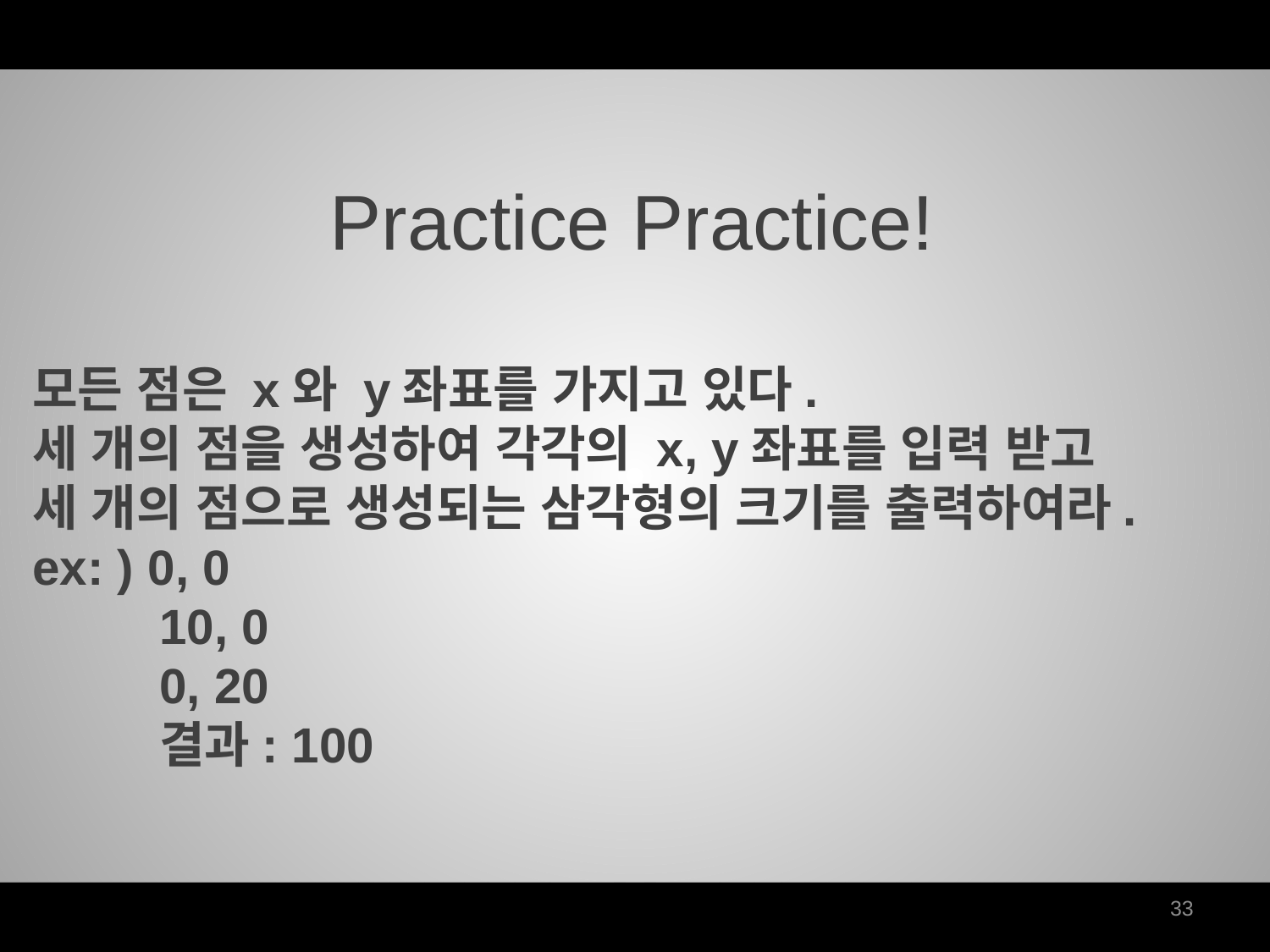

Practice Practice!

모든 점은 x와 y좌표를 가지고 있다.
세 개의 점을 생성하여 각각의 x, y좌표를 입력 받고
세 개의 점으로 생성되는 삼각형의 크기를 출력하여라.
ex: ) 0, 0
	10, 0
	0, 20
	결과: 100

33